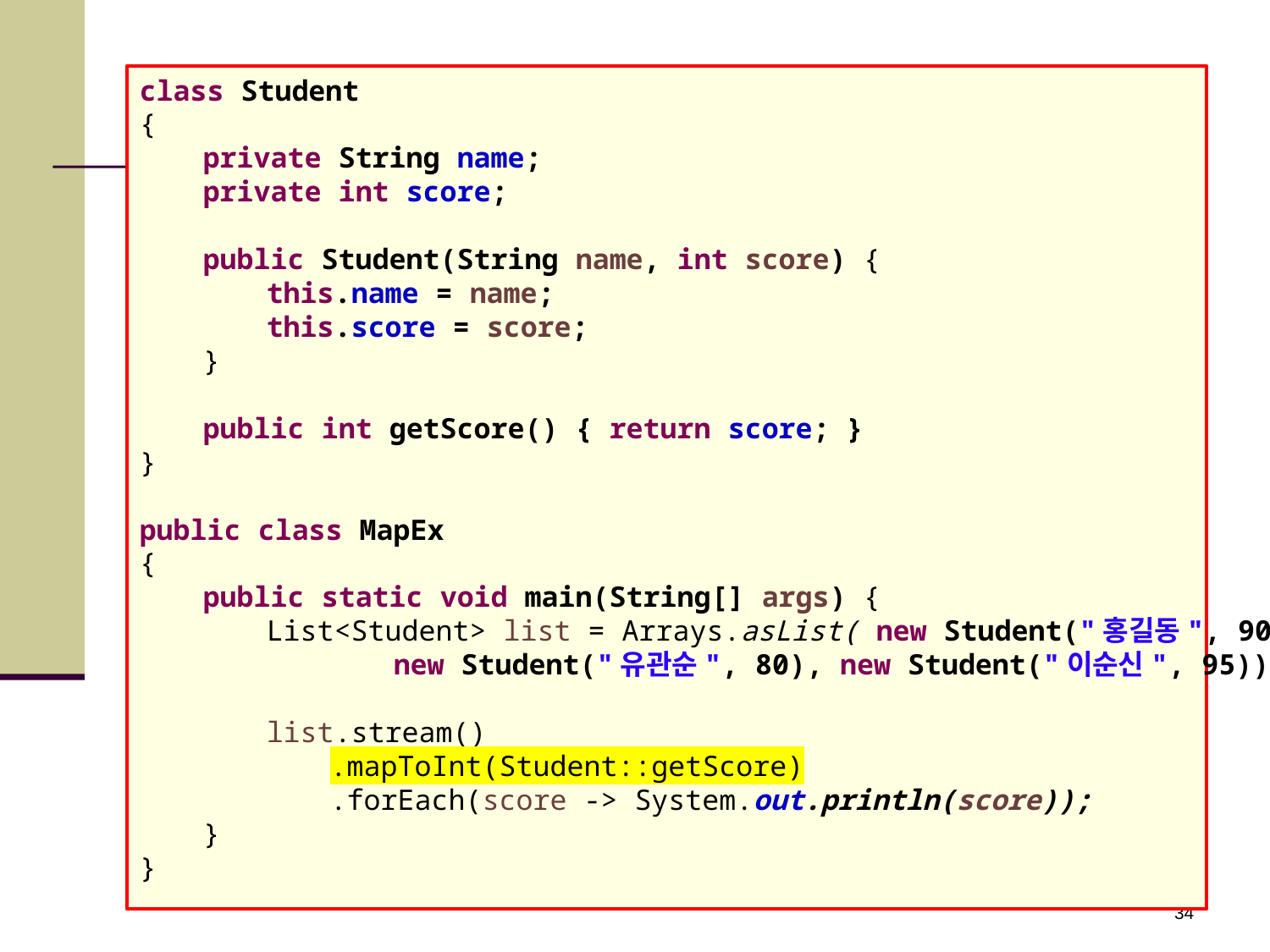

#
class Student
{
private String name;
private int score;

public Student(String name, int score) {
this.name = name;
this.score = score;
}

public int getScore() { return score; }
}

public class MapEx
{
public static void main(String[] args) {
List<Student> list = Arrays.asList( new Student("홍길동", 90),
new Student("유관순", 80), new Student("이순신", 95));

list.stream()
.mapToInt(Student::getScore)
.forEach(score -> System.out.println(score));
}
}

34